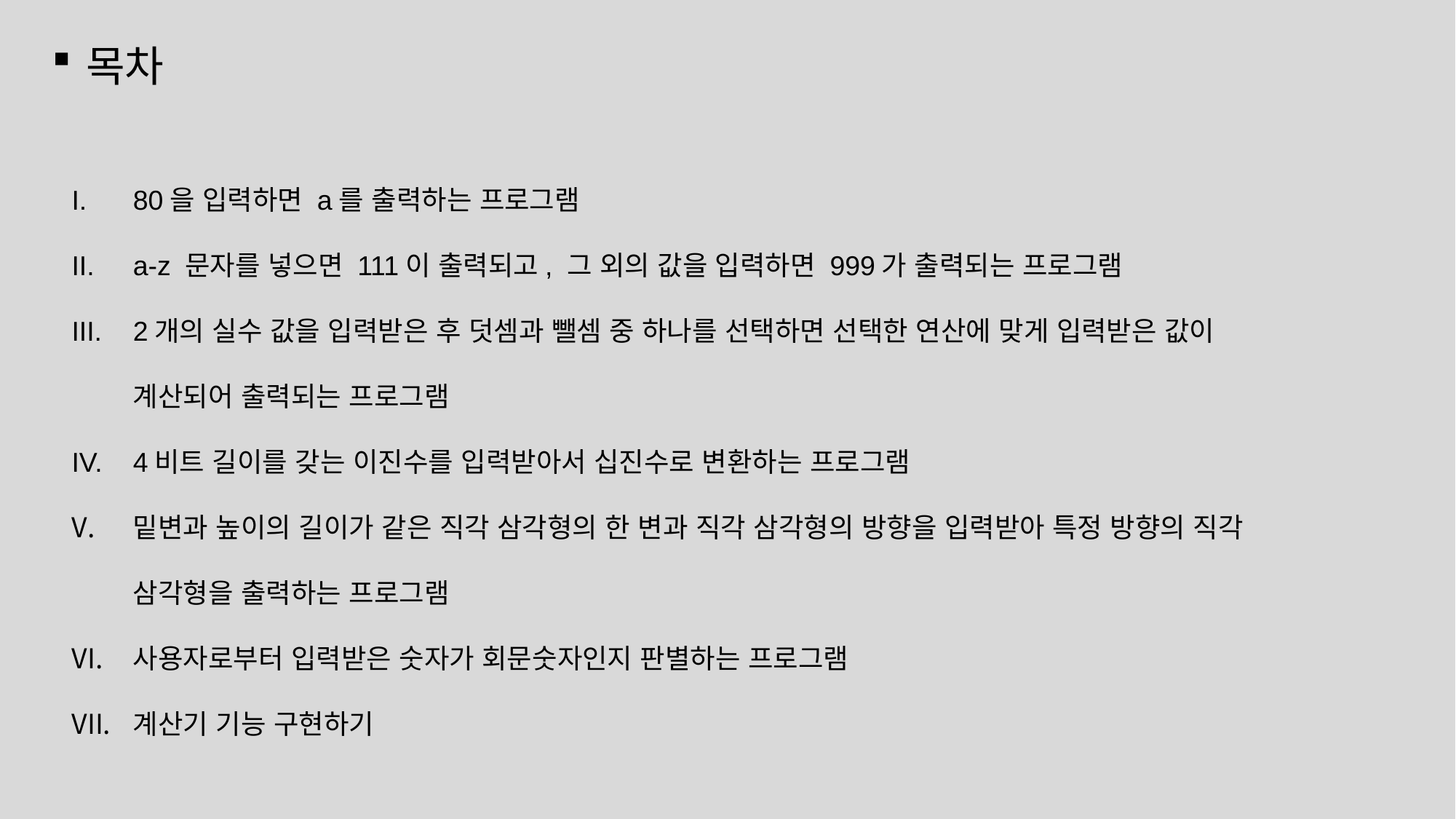

목차
80을 입력하면 a를 출력하는 프로그램
a-z 문자를 넣으면 111이 출력되고, 그 외의 값을 입력하면 999가 출력되는 프로그램
2개의 실수 값을 입력받은 후 덧셈과 뺄셈 중 하나를 선택하면 선택한 연산에 맞게 입력받은 값이 계산되어 출력되는 프로그램
4비트 길이를 갖는 이진수를 입력받아서 십진수로 변환하는 프로그램
밑변과 높이의 길이가 같은 직각 삼각형의 한 변과 직각 삼각형의 방향을 입력받아 특정 방향의 직각 삼각형을 출력하는 프로그램
사용자로부터 입력받은 숫자가 회문숫자인지 판별하는 프로그램
계산기 기능 구현하기